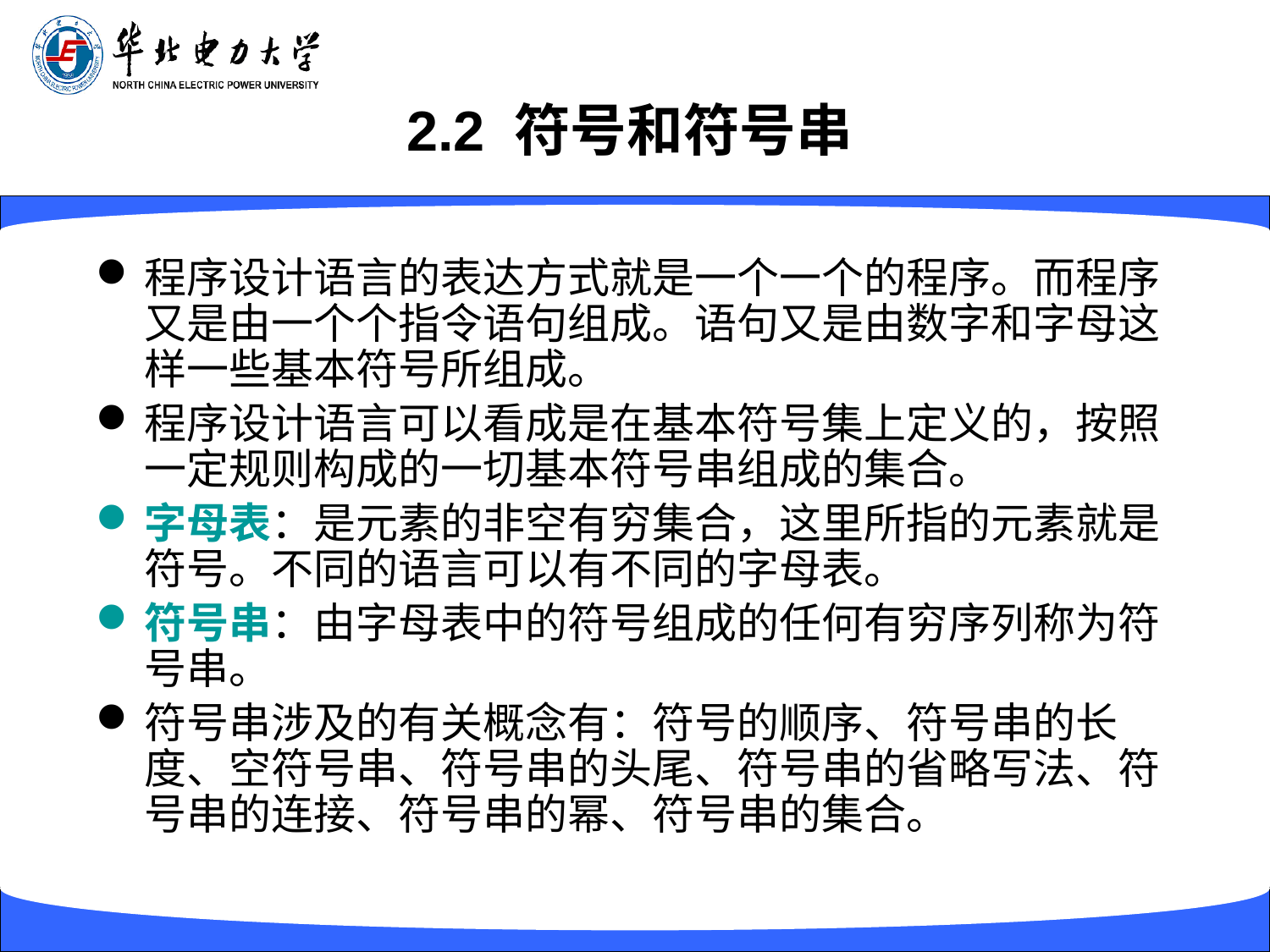

# 2.2 符号和符号串
程序设计语言的表达方式就是一个一个的程序。而程序又是由一个个指令语句组成。语句又是由数字和字母这样一些基本符号所组成。
程序设计语言可以看成是在基本符号集上定义的，按照一定规则构成的一切基本符号串组成的集合。
字母表：是元素的非空有穷集合，这里所指的元素就是符号。不同的语言可以有不同的字母表。
符号串：由字母表中的符号组成的任何有穷序列称为符号串。
符号串涉及的有关概念有：符号的顺序、符号串的长度、空符号串、符号串的头尾、符号串的省略写法、符号串的连接、符号串的幂、符号串的集合。